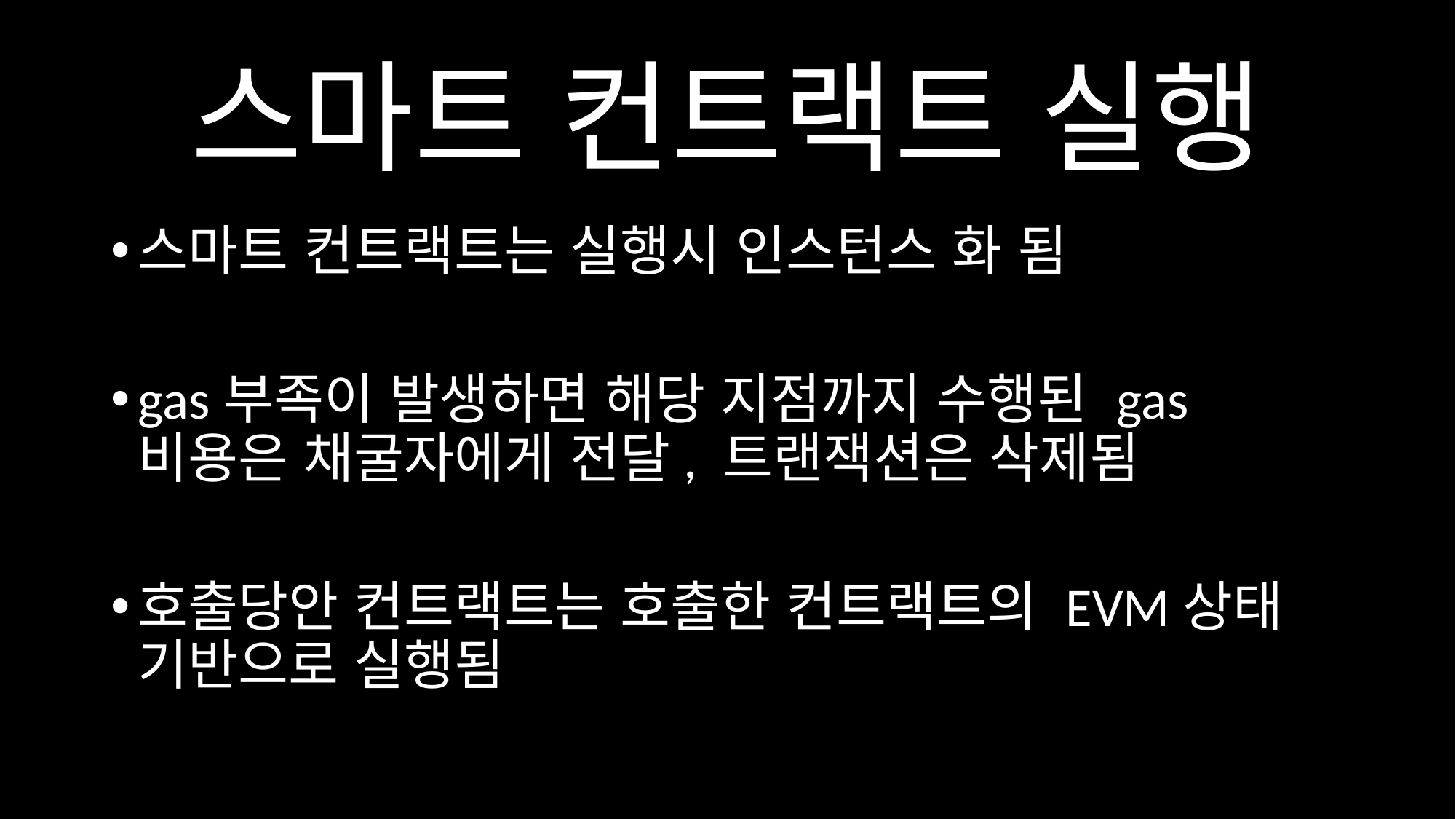

# 스마트 컨트랙트 실행
스마트 컨트랙트는 실행시 인스턴스 화 됨

gas부족이 발생하면 해당 지점까지 수행된 gas비용은 채굴자에게 전달, 트랜잭션은 삭제됨

호출당안 컨트랙트는 호출한 컨트랙트의 EVM상태 기반으로 실행됨